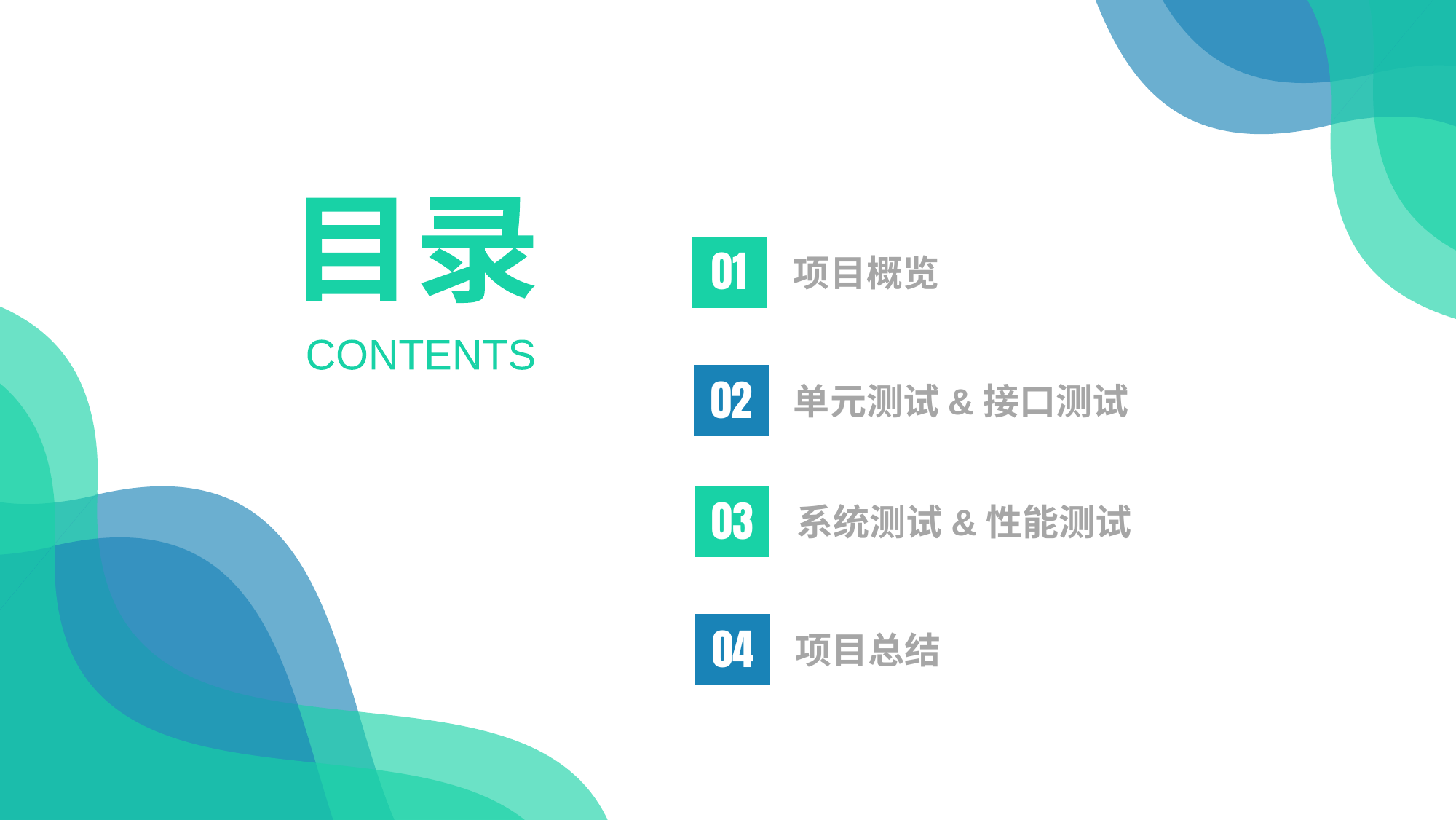

目录

01
项目概览

CONTENTS

02
单元测试&接口测试

03
系统测试&性能测试

04
项目总结